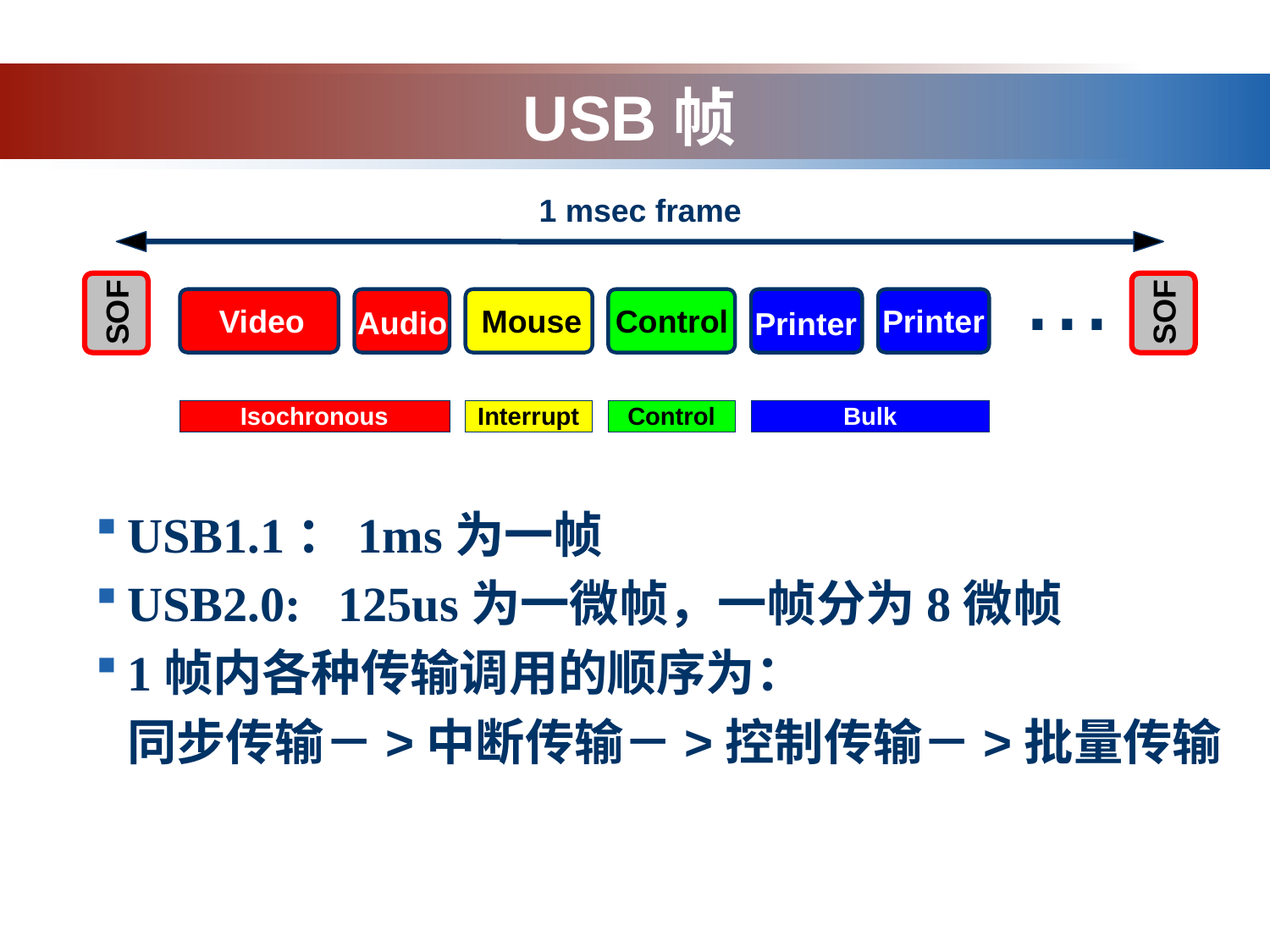

# USB帧
1 msec frame
...

SOF
SOF
Video
Mouse
Control
Printer
Audio
Printer

Isochronous
Interrupt
Control
Bulk
USB1.1：1ms为一帧
USB2.0:   125us为一微帧，一帧分为8微帧
1帧内各种传输调用的顺序为：
	同步传输－>中断传输－>控制传输－>批量传输